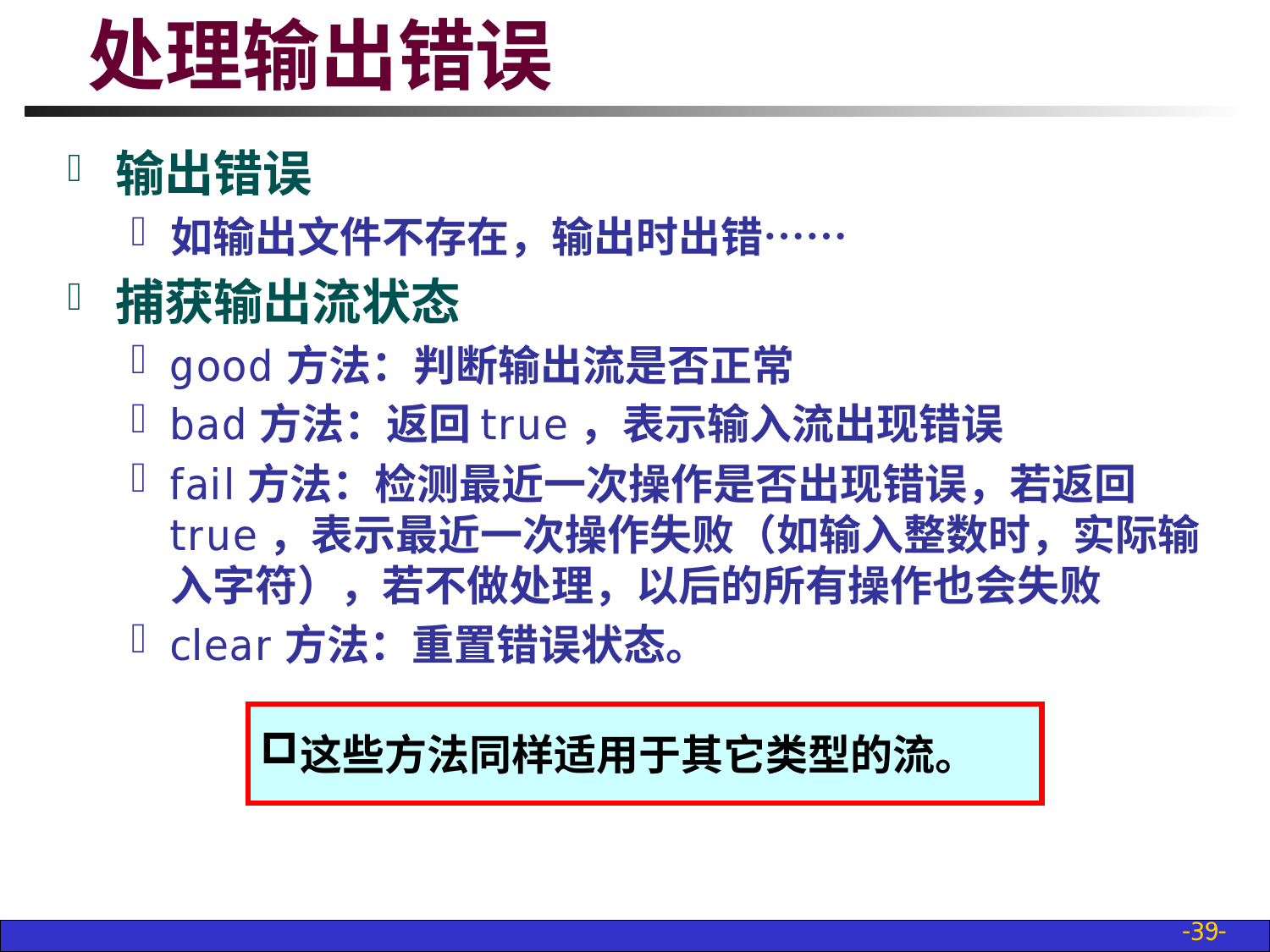

# 处理输出错误
输出错误
如输出文件不存在，输出时出错……
捕获输出流状态
good方法：判断输出流是否正常
bad方法：返回true，表示输入流出现错误
fail方法：检测最近一次操作是否出现错误，若返回true，表示最近一次操作失败（如输入整数时，实际输入字符），若不做处理，以后的所有操作也会失败
clear方法：重置错误状态。
这些方法同样适用于其它类型的流。
-39-